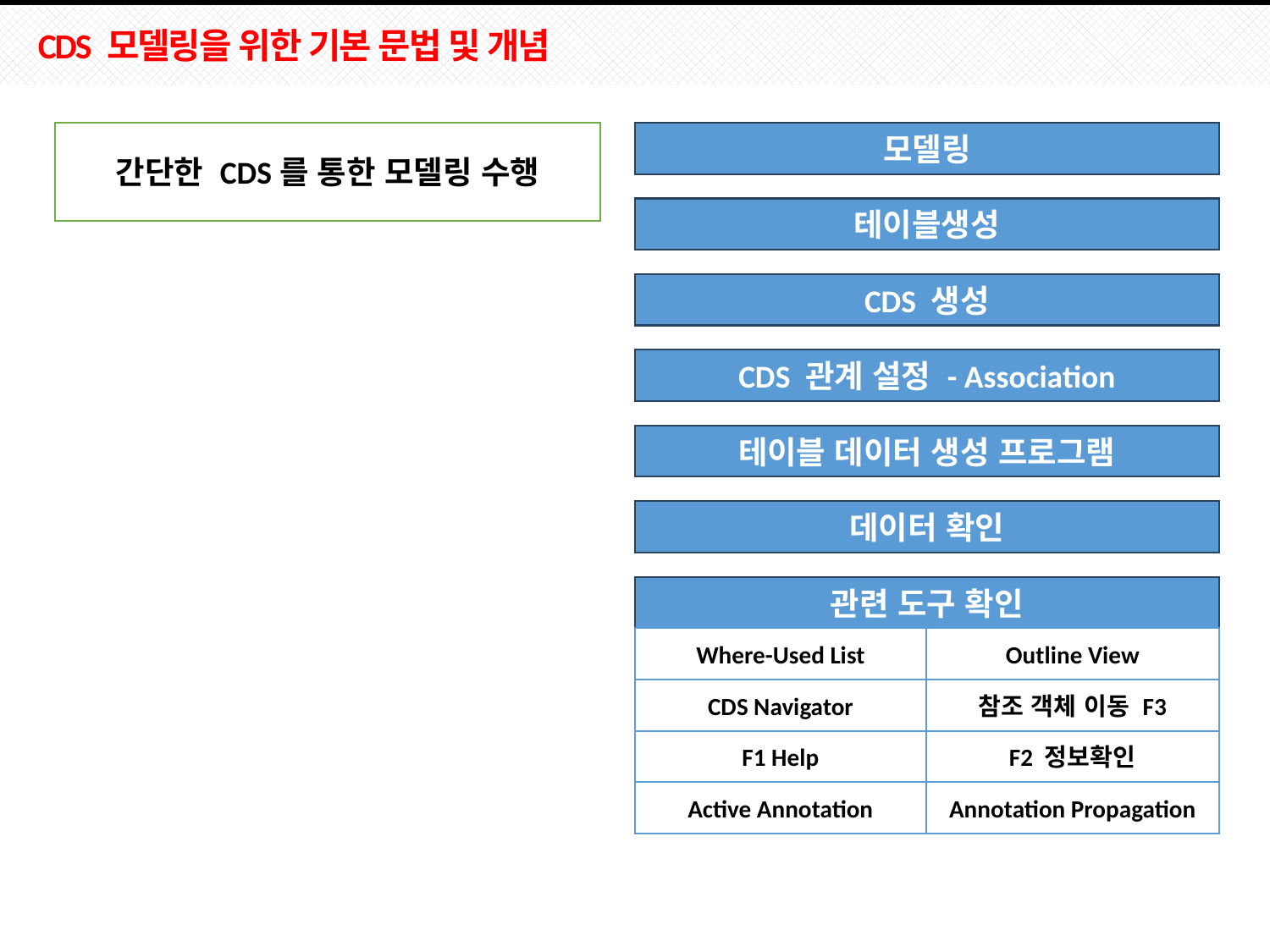

# CDS 모델링을 위한 기본 문법 및 개념
간단한 CDS를 통한 모델링 수행
모델링
테이블생성
CDS 생성
CDS 관계 설정 - Association
테이블 데이터 생성 프로그램
데이터 확인
관련 도구 확인
Where-Used List
Outline View
CDS Navigator
참조 객체 이동 F3
F1 Help
F2 정보확인
Active Annotation
Annotation Propagation